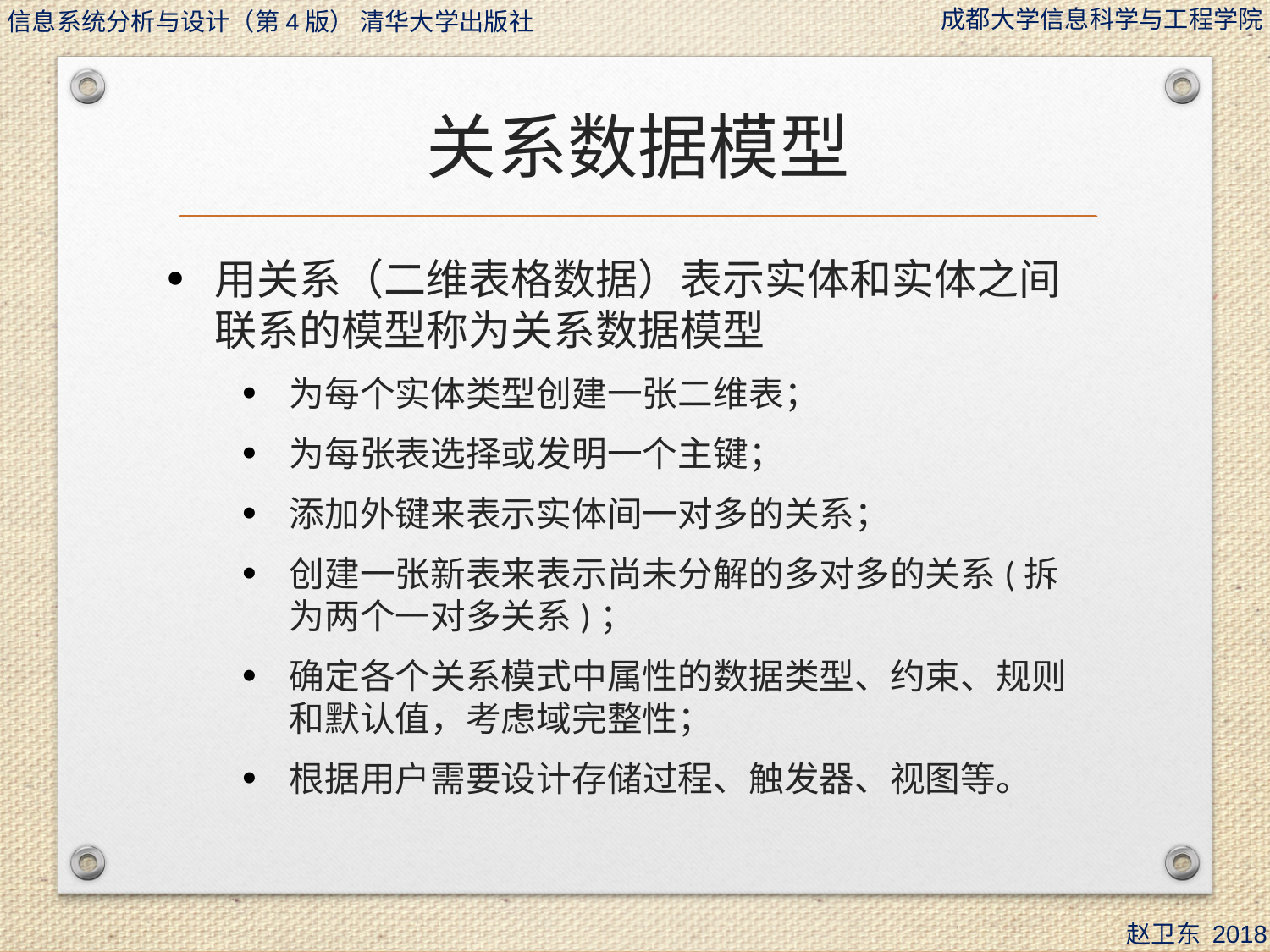

# 关系数据模型
用关系（二维表格数据）表示实体和实体之间联系的模型称为关系数据模型
为每个实体类型创建一张二维表；
为每张表选择或发明一个主键；
添加外键来表示实体间一对多的关系；
创建一张新表来表示尚未分解的多对多的关系(拆为两个一对多关系)；
确定各个关系模式中属性的数据类型、约束、规则和默认值，考虑域完整性；
根据用户需要设计存储过程、触发器、视图等。